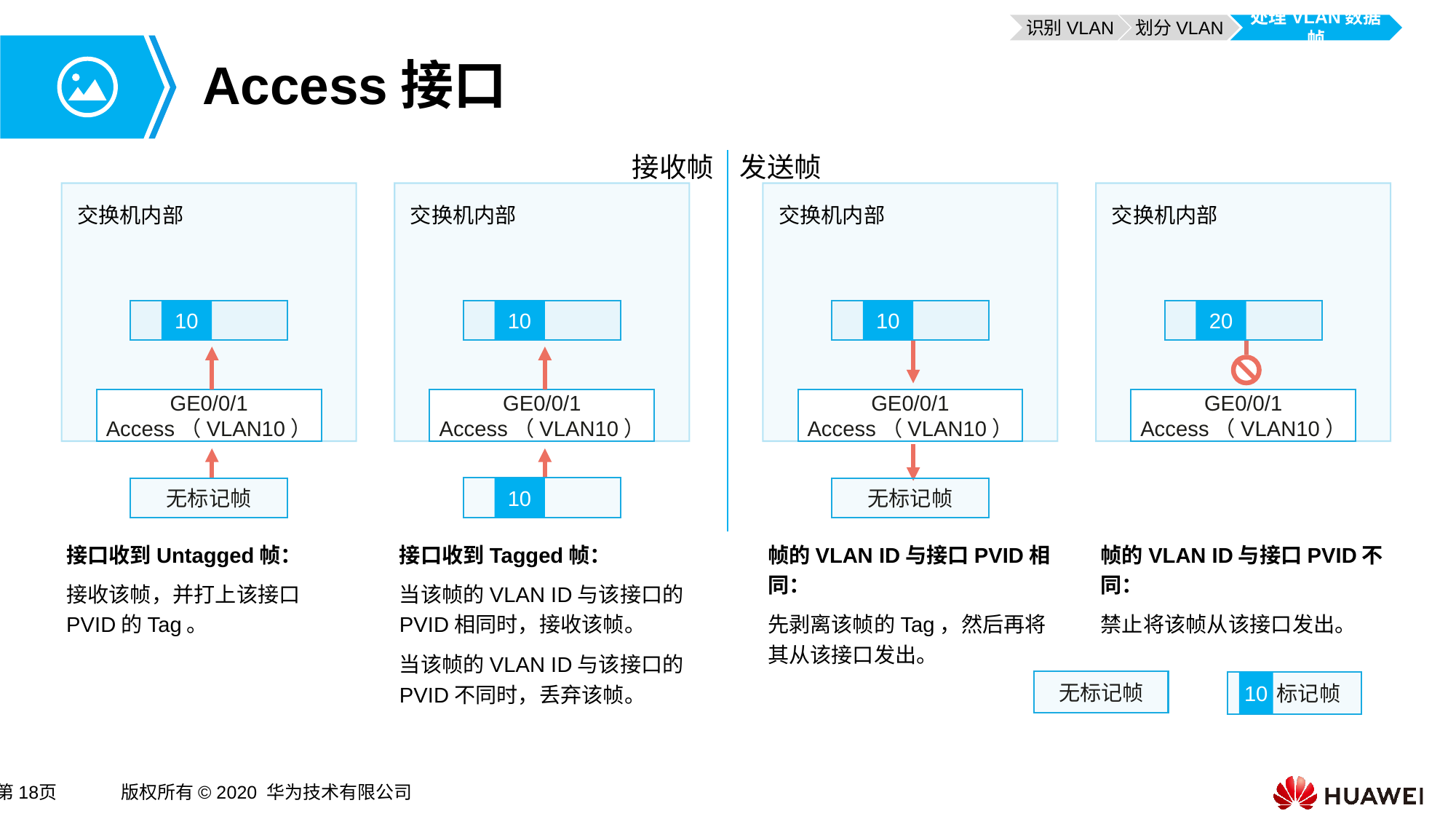

识别VLAN
划分VLAN
处理VLAN数据帧
# Access接口
接收帧
发送帧
；

交换机内部
交换机内部
交换机内部
交换机内部

10

10

10

20

GE0/0/1
Access（VLAN10）
GE0/0/1
Access（VLAN10）
GE0/0/1
Access（VLAN10）
GE0/0/1
Access（VLAN10）

10
无标记帧
无标记帧
接口收到Untagged帧：
接收该帧，并打上该接口PVID的Tag。
接口收到Tagged帧：
当该帧的VLAN ID与该接口的PVID相同时，接收该帧。
当该帧的VLAN ID与该接口的PVID不同时，丢弃该帧。
帧的VLAN ID与接口PVID相同：
先剥离该帧的Tag，然后再将其从该接口发出。
帧的VLAN ID与接口PVID不同：
禁止将该帧从该接口发出。
无标记帧
10
     标记帧